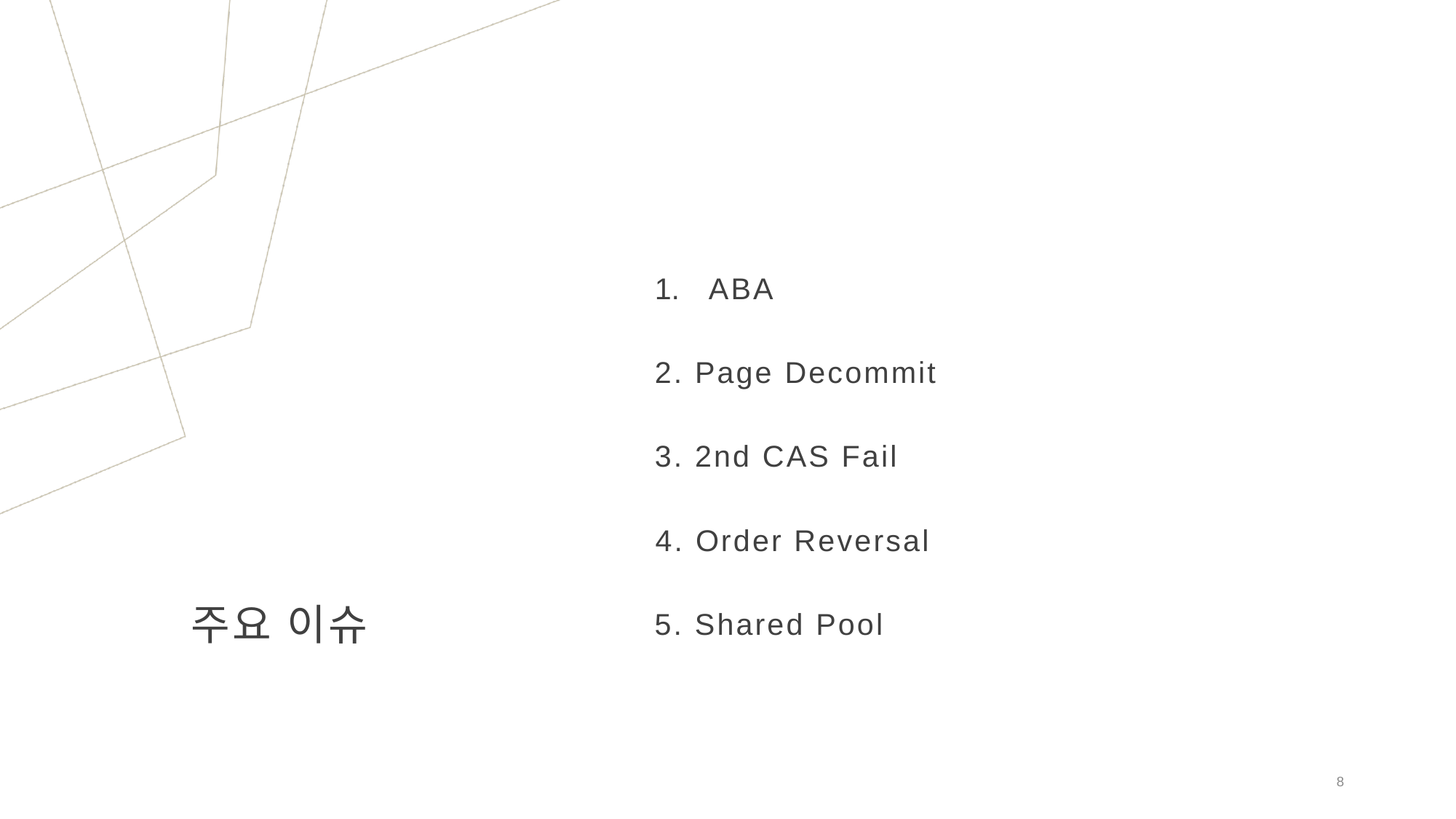

ABA
2. Page Decommit
3. 2nd CAS Fail
# 주요 이슈
4. Order Reversal
5. Shared Pool
8